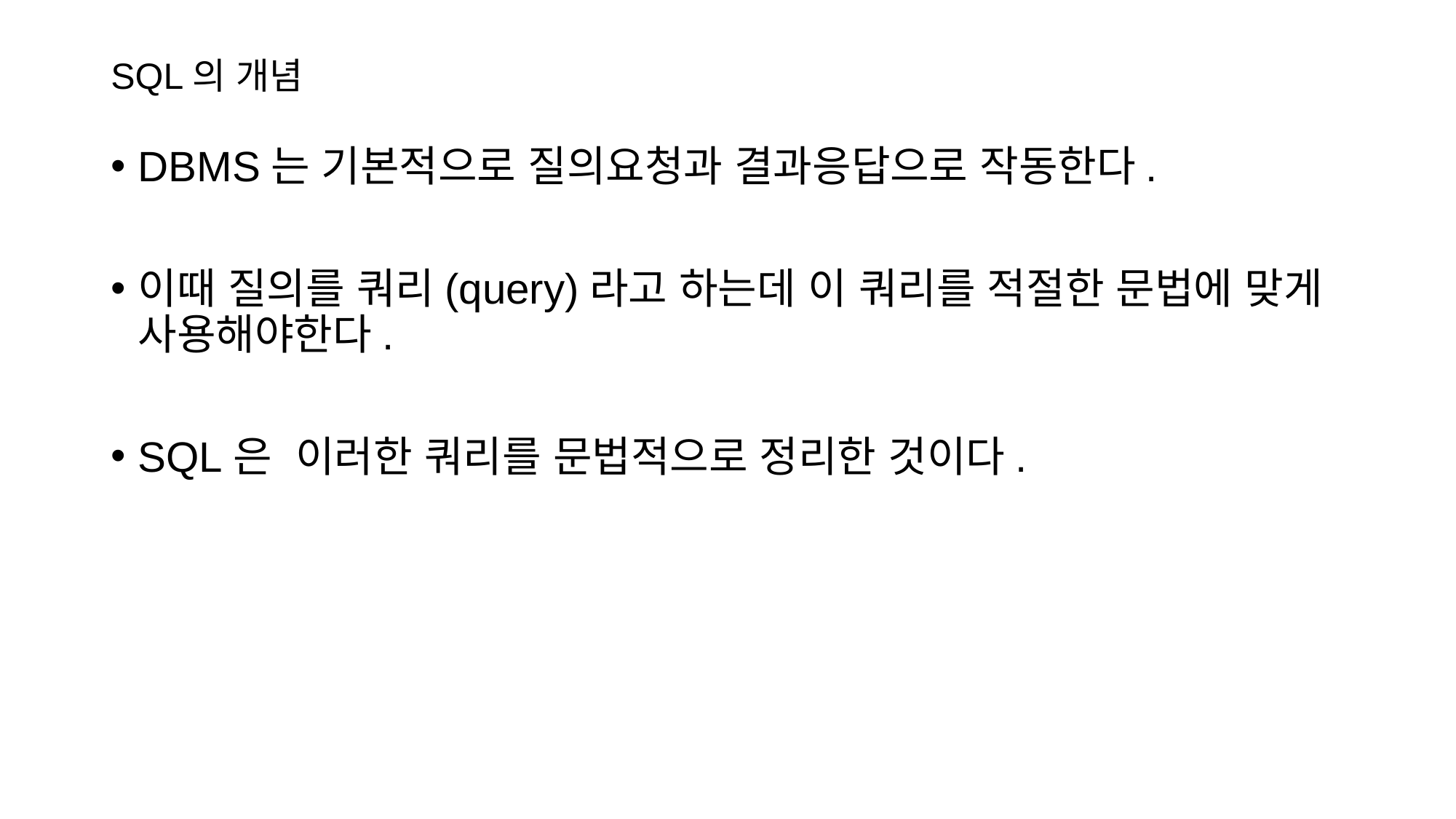

# SQL의 개념
DBMS는 기본적으로 질의요청과 결과응답으로 작동한다.

이때 질의를 쿼리(query)라고 하는데 이 쿼리를 적절한 문법에 맞게 사용해야한다.

SQL은  이러한 쿼리를 문법적으로 정리한 것이다.